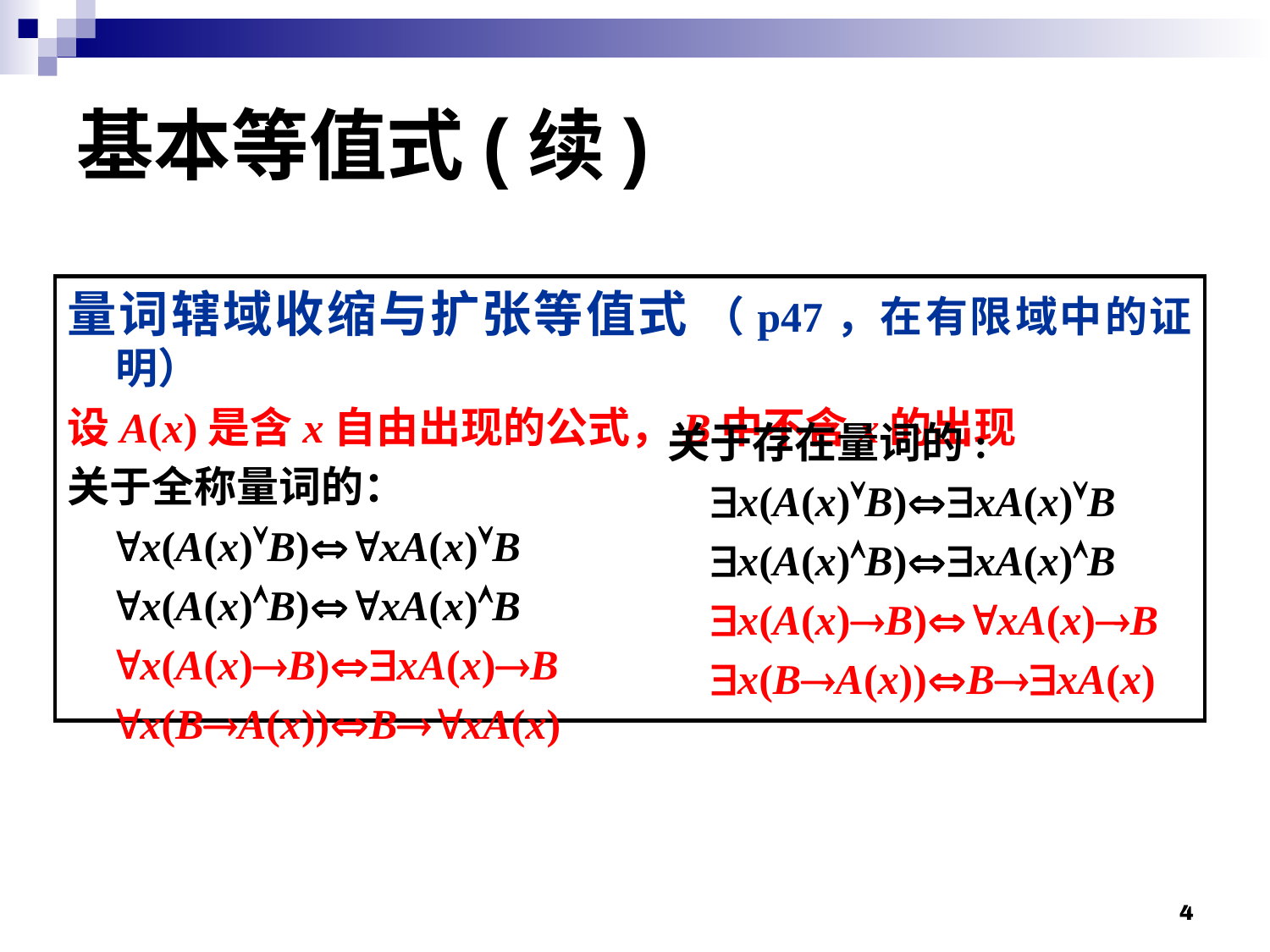

# 基本等值式(续)
量词辖域收缩与扩张等值式 （p47，在有限域中的证明）
设A(x)是含x自由出现的公式，B中不含x的出现
关于全称量词的：
    ∀x(A(x)∨B)⇔∀xA(x)∨B
    ∀x(A(x)∧B)⇔∀xA(x)∧B
    ∀x(A(x)→B)⇔∃xA(x)→B
    ∀x(B→A(x))⇔B→∀xA(x)
关于存在量词的:
    ∃x(A(x)∨B)⇔∃xA(x)∨B
    ∃x(A(x)∧B)⇔∃xA(x)∧B
    ∃x(A(x)→B)⇔∀xA(x)→B
    ∃x(B→A(x))⇔B→∃xA(x)
4